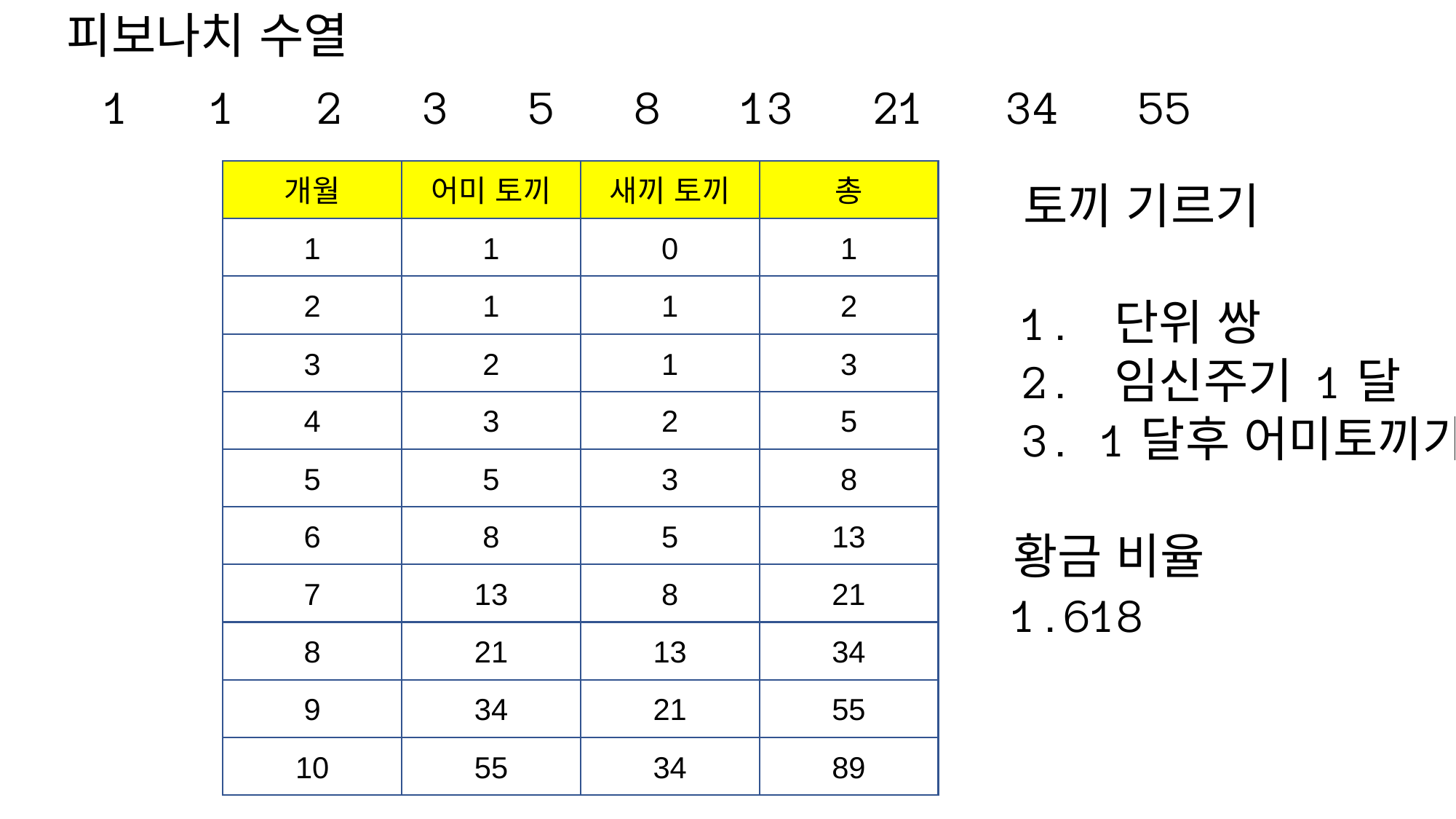

피보나치 수열
1   1   2   3   5   8   13   21   34   55
개월
어미 토끼
새끼 토끼
총
토끼 기르기

1. 단위 쌍
2. 임신주기 1달
3. 1달후 어미토끼가 됨
1
1
0
1
2
1
1
2
3
2
1
3
4
3
2
5
5
5
3
8
6
8
5
13
황금 비율
1.618
7
13
8
21
8
21
13
34
9
34
21
55
10
55
34
89